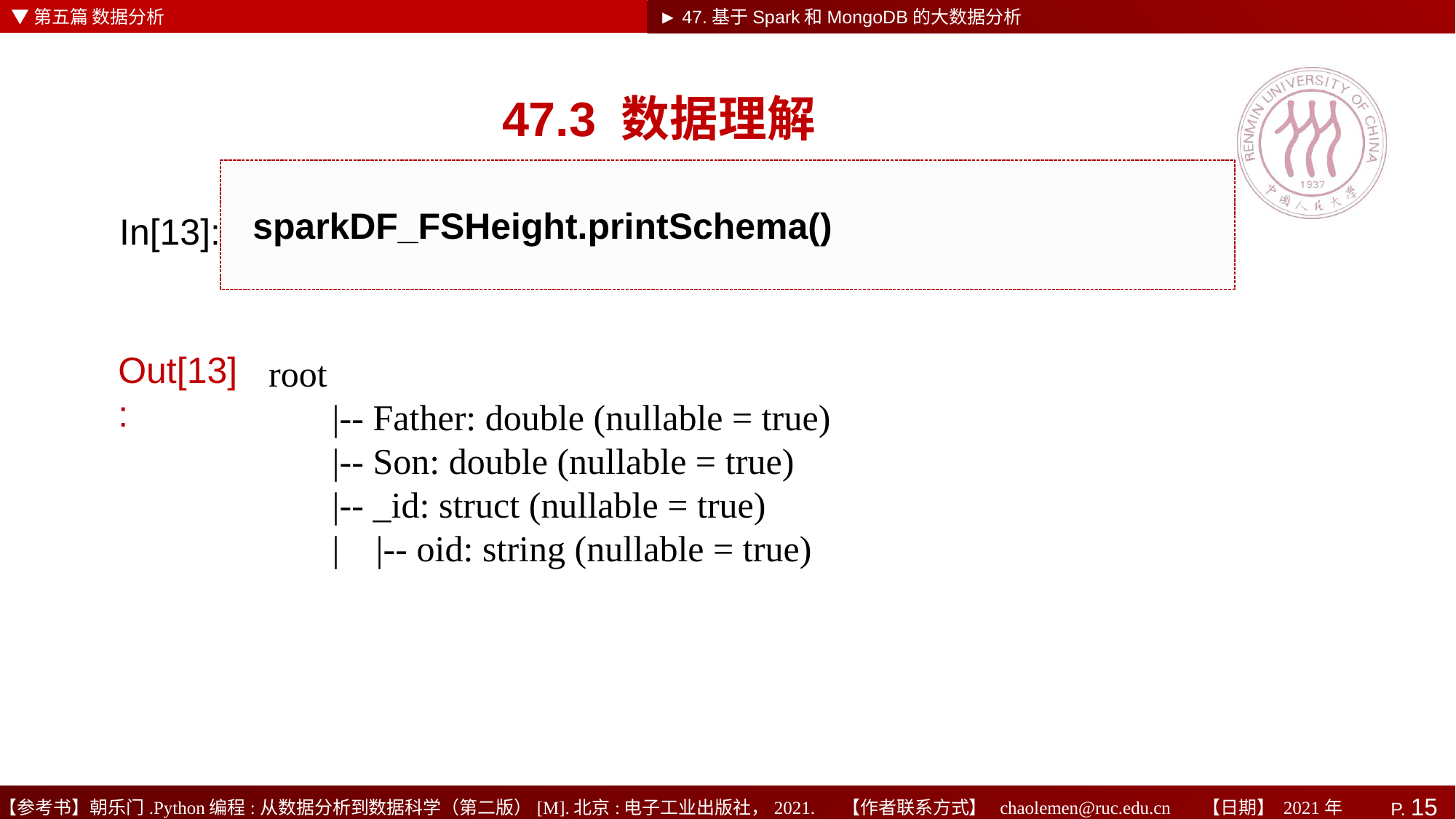

▼第五篇 数据分析
►
► 47.基于Spark和MongoDB的大数据分析
# 47.3 数据理解
sparkDF_FSHeight.printSchema()
In[13]:

Out[13]:
root
       |-- Father: double (nullable = true)
       |-- Son: double (nullable = true)
       |-- _id: struct (nullable = true)
       |    |-- oid: string (nullable = true)